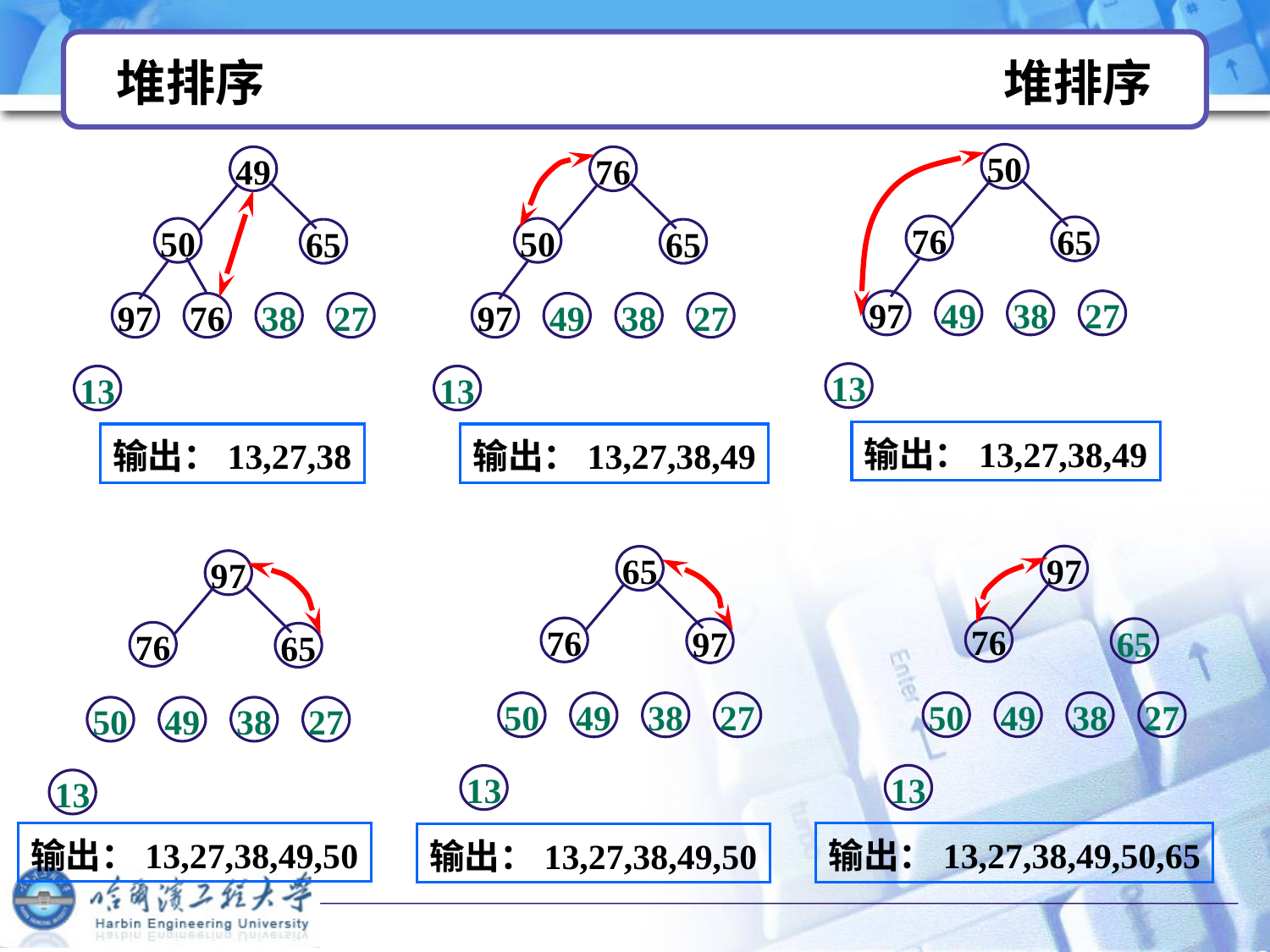

# 堆排序                                                                  堆排序
50

76
65

97
49
38
27
13
输出：13,27,38,49
49

50
65

97
76
38
27
13
输出：13,27,38
76

50
65

97
49
38
27
13
输出：13,27,38,49

97

76
65
50
49
38
27
13
输出：13,27,38,49,50,65
65

76
97
50
49
38
27
13
输出：13,27,38,49,50
97

76
65
50
49
38
27
13
输出：13,27,38,49,50